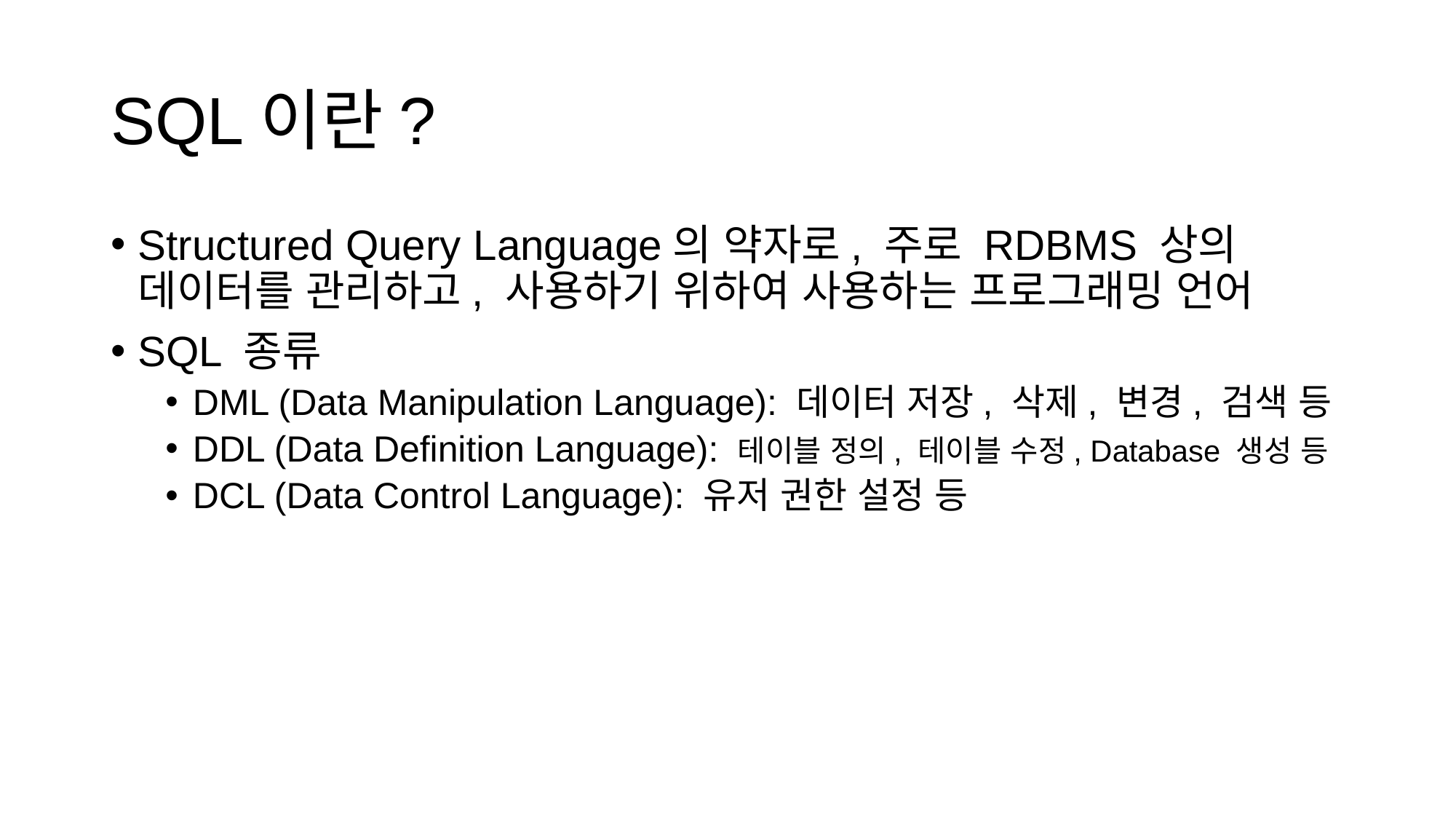

# SQL이란?
Structured Query Language의 약자로, 주로 RDBMS 상의 데이터를 관리하고, 사용하기 위하여 사용하는 프로그래밍 언어
SQL 종류
DML (Data Manipulation Language): 데이터 저장, 삭제, 변경, 검색 등
DDL (Data Definition Language): 테이블 정의, 테이블 수정, Database 생성 등
DCL (Data Control Language): 유저 권한 설정 등